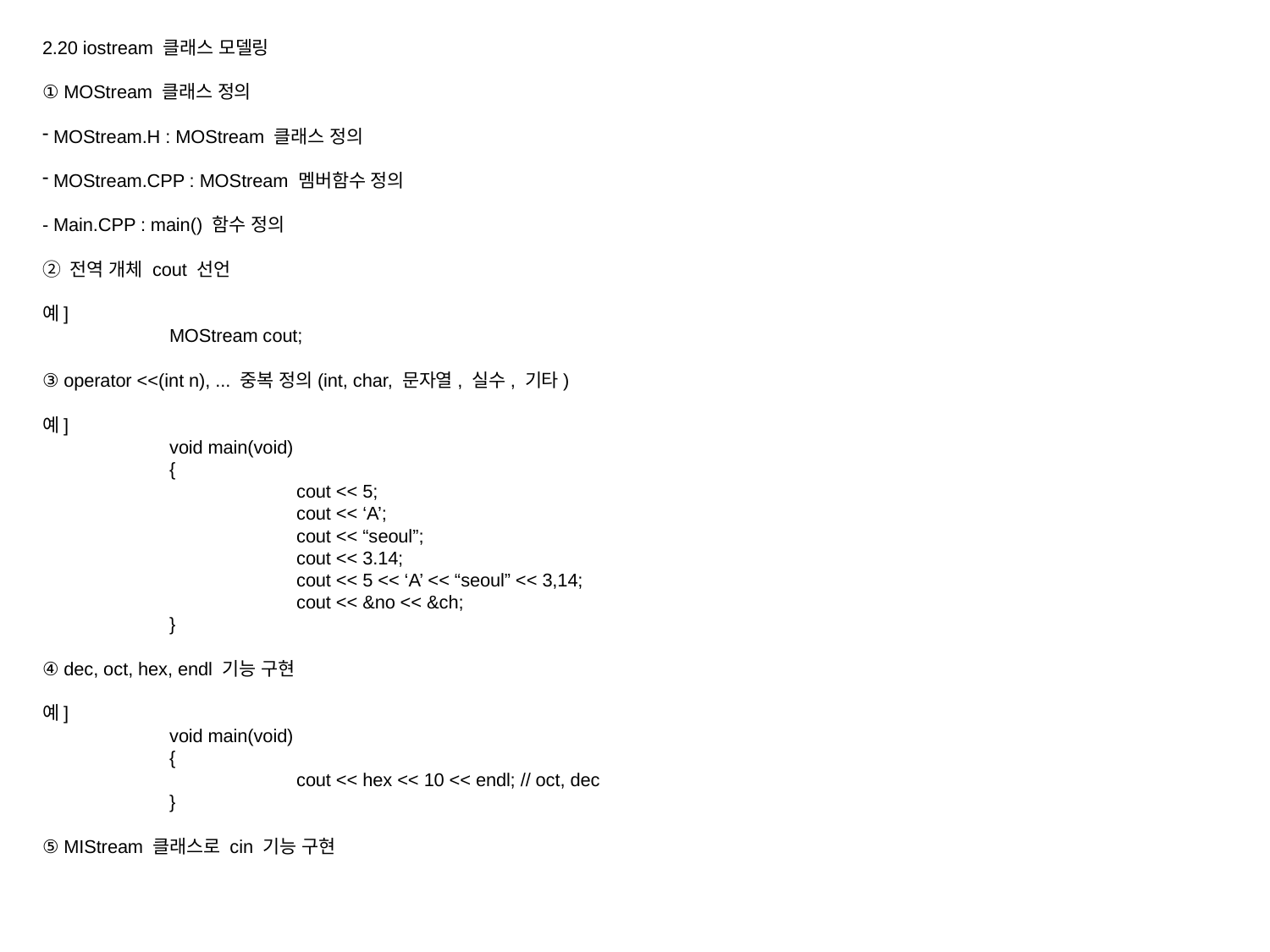

2.20 iostream 클래스 모델링

① MOStream 클래스 정의

 MOStream.H : MOStream 클래스 정의

 MOStream.CPP : MOStream 멤버함수 정의

- Main.CPP : main() 함수 정의

② 전역 개체 cout 선언

예]
	MOStream cout;

③ operator <<(int n), ... 중복 정의(int, char, 문자열, 실수, 기타)

예]
	void main(void)
	{
		cout << 5;
		cout << ‘A’;
		cout << “seoul”;
		cout << 3.14;
		cout << 5 << ‘A’ << “seoul” << 3,14;
		cout << &no << &ch;
	}

④ dec, oct, hex, endl 기능 구현

예]
	void main(void)
	{
		cout << hex << 10 << endl; // oct, dec
	}

⑤ MIStream 클래스로 cin 기능 구현